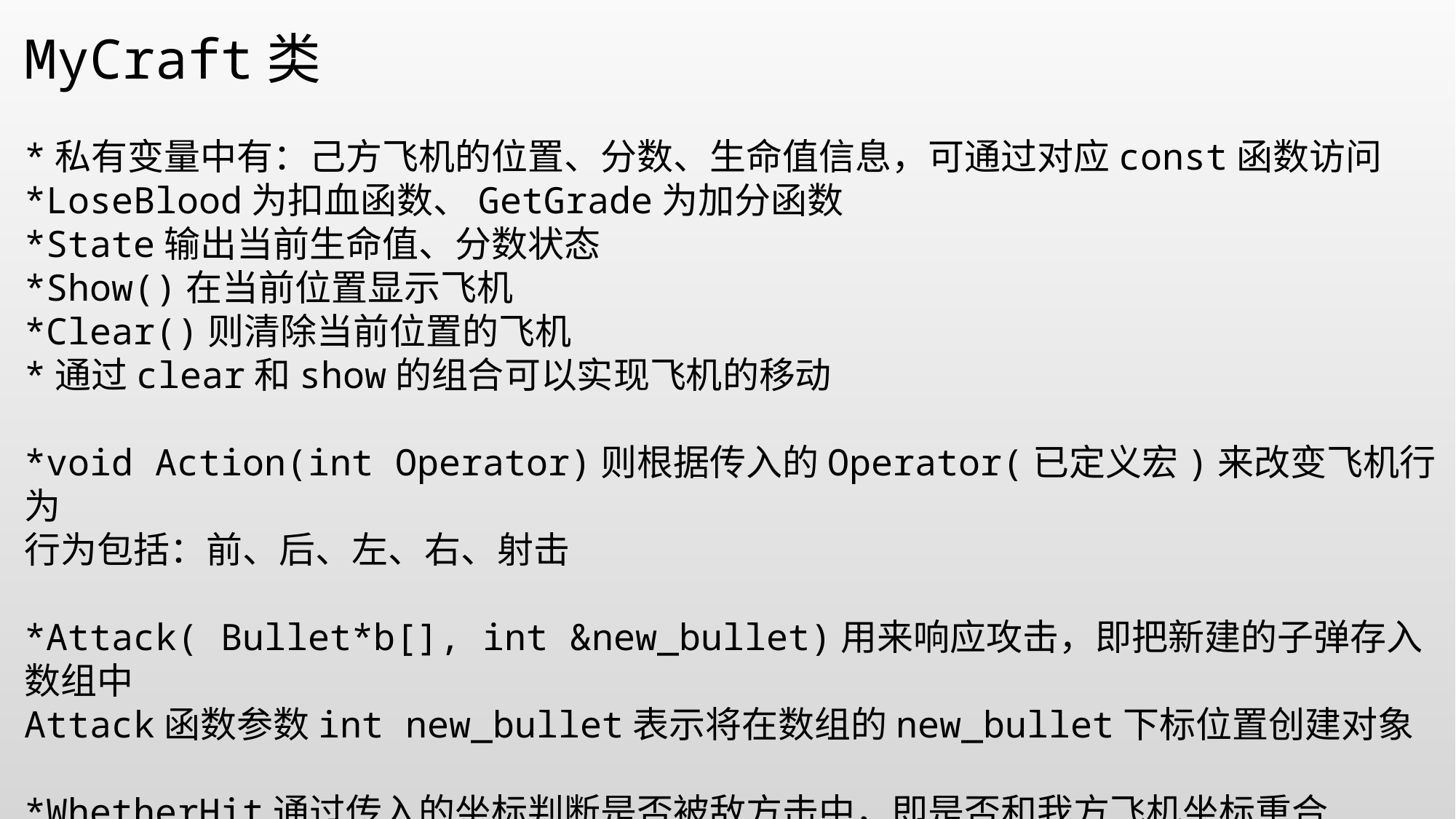

MyCraft类

*私有变量中有：己方飞机的位置、分数、生命值信息，可通过对应const函数访问
*LoseBlood为扣血函数、GetGrade为加分函数
*State输出当前生命值、分数状态
*Show()在当前位置显示飞机
*Clear()则清除当前位置的飞机
*通过clear和show的组合可以实现飞机的移动

*void Action(int Operator)则根据传入的Operator(已定义宏)来改变飞机行为
行为包括：前、后、左、右、射击

*Attack( Bullet*b[], int &new_bullet)用来响应攻击，即把新建的子弹存入数组中
Attack函数参数int new_bullet表示将在数组的new_bullet下标位置创建对象

*WhetherHit通过传入的坐标判断是否被敌方击中，即是否和我方飞机坐标重合
*Reset()实现将本方飞机复活在起始位置并扣一格生命值